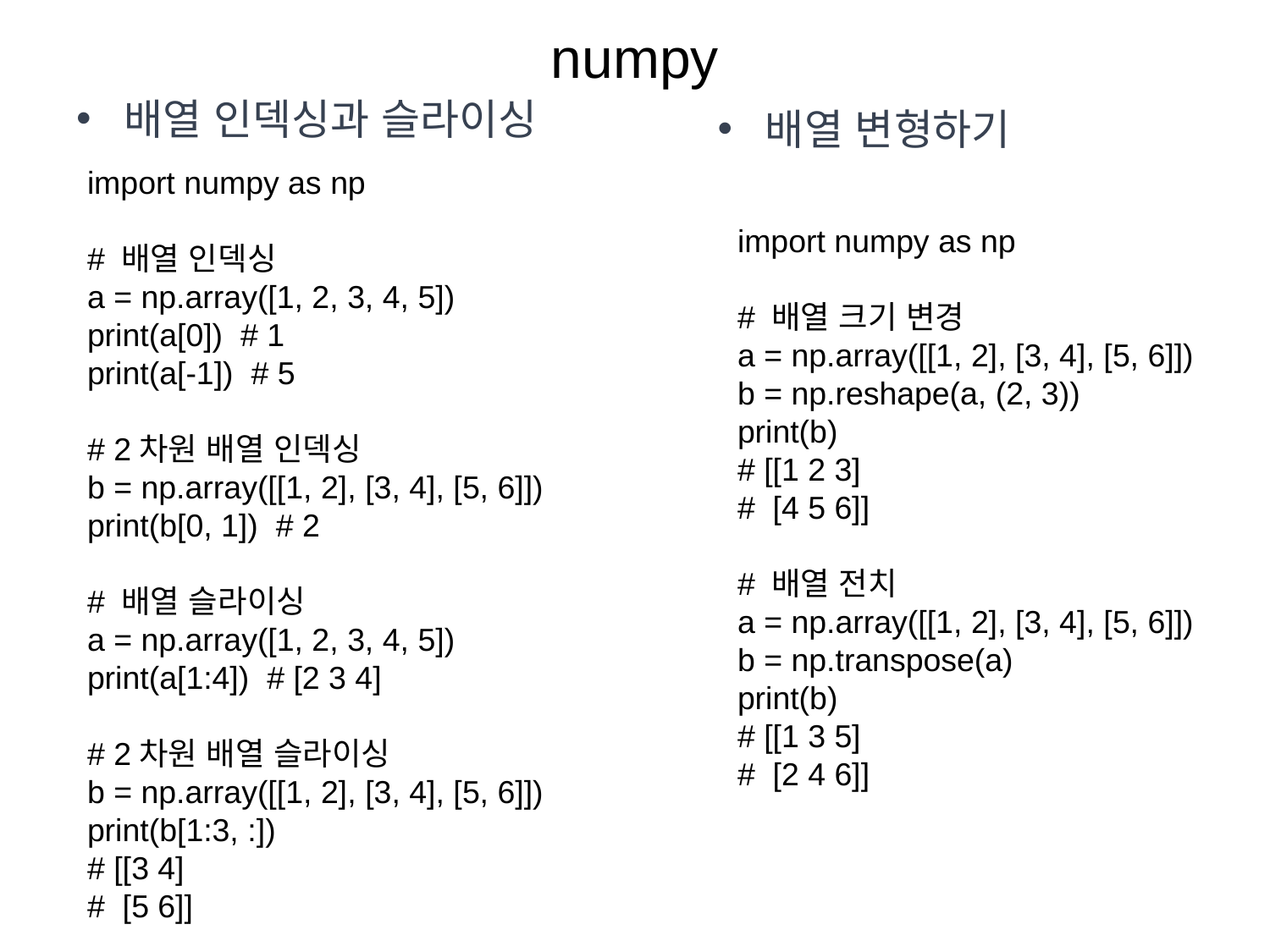

# numpy
배열 인덱싱과 슬라이싱

배열 변형하기

import numpy as np

# 배열 인덱싱
a = np.array([1, 2, 3, 4, 5])
print(a[0])  # 1
print(a[-1])  # 5

# 2차원 배열 인덱싱
b = np.array([[1, 2], [3, 4], [5, 6]])
print(b[0, 1])  # 2

# 배열 슬라이싱
a = np.array([1, 2, 3, 4, 5])
print(a[1:4])  # [2 3 4]

# 2차원 배열 슬라이싱
b = np.array([[1, 2], [3, 4], [5, 6]])
print(b[1:3, :])
# [[3 4]
#  [5 6]]
import numpy as np

# 배열 크기 변경
a = np.array([[1, 2], [3, 4], [5, 6]])
b = np.reshape(a, (2, 3))
print(b)
# [[1 2 3]
#  [4 5 6]]

# 배열 전치
a = np.array([[1, 2], [3, 4], [5, 6]])
b = np.transpose(a)
print(b)
# [[1 3 5]
#  [2 4 6]]